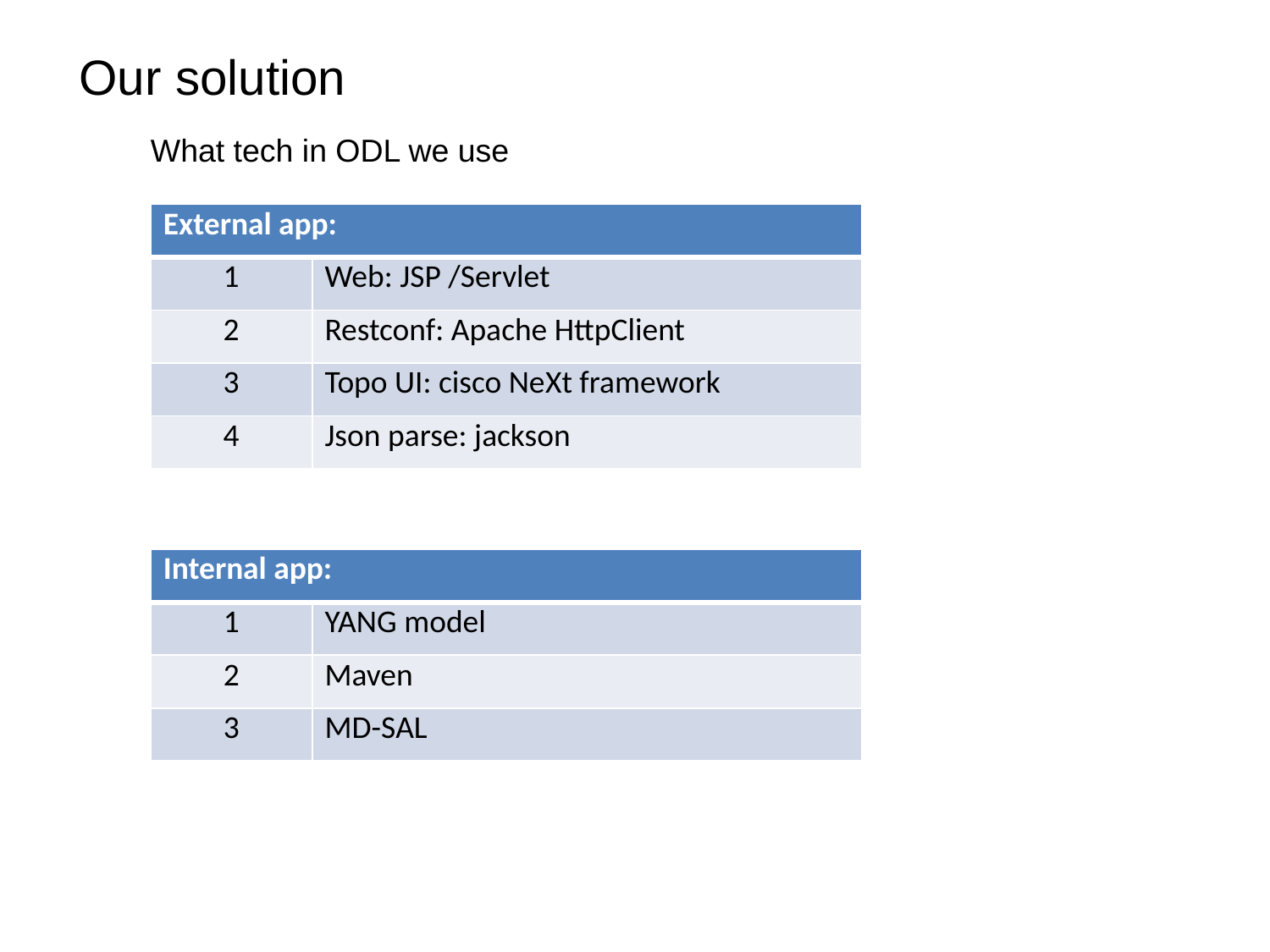

Our solution
What tech in ODL we use
| External app: |  |
| --- | --- |
| 1 | Web: JSP /Servlet |
| 2 | Restconf: Apache HttpClient |
| 3 | Topo UI: cisco NeXt framework |
| 4 | Json parse: jackson |
点击添加文本
点击添加文本
| Internal app: |  |
| --- | --- |
| 1 | YANG model |
| 2 | Maven |
| 3 | MD-SAL |
点击添加文本
点击添加文本